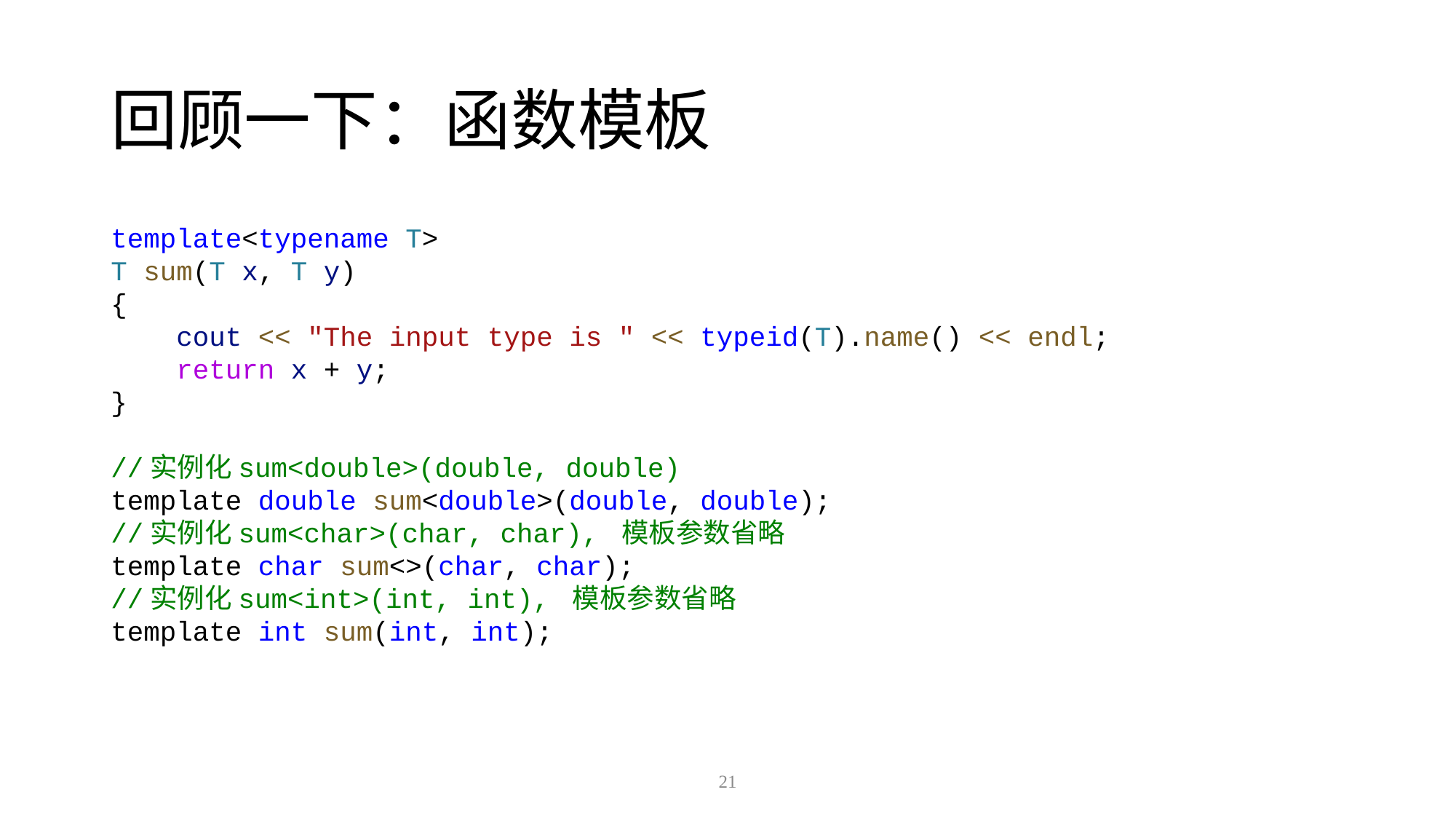

# 回顾一下：函数模板
template<typename T>
T sum(T x, T y)
{
    cout << "The input type is " << typeid(T).name() << endl;
    return x + y;
}

//实例化sum<double>(double, double)
template double sum<double>(double, double);
//实例化sum<char>(char, char), 模板参数省略
template char sum<>(char, char);
//实例化sum<int>(int, int), 模板参数省略
template int sum(int, int);
21